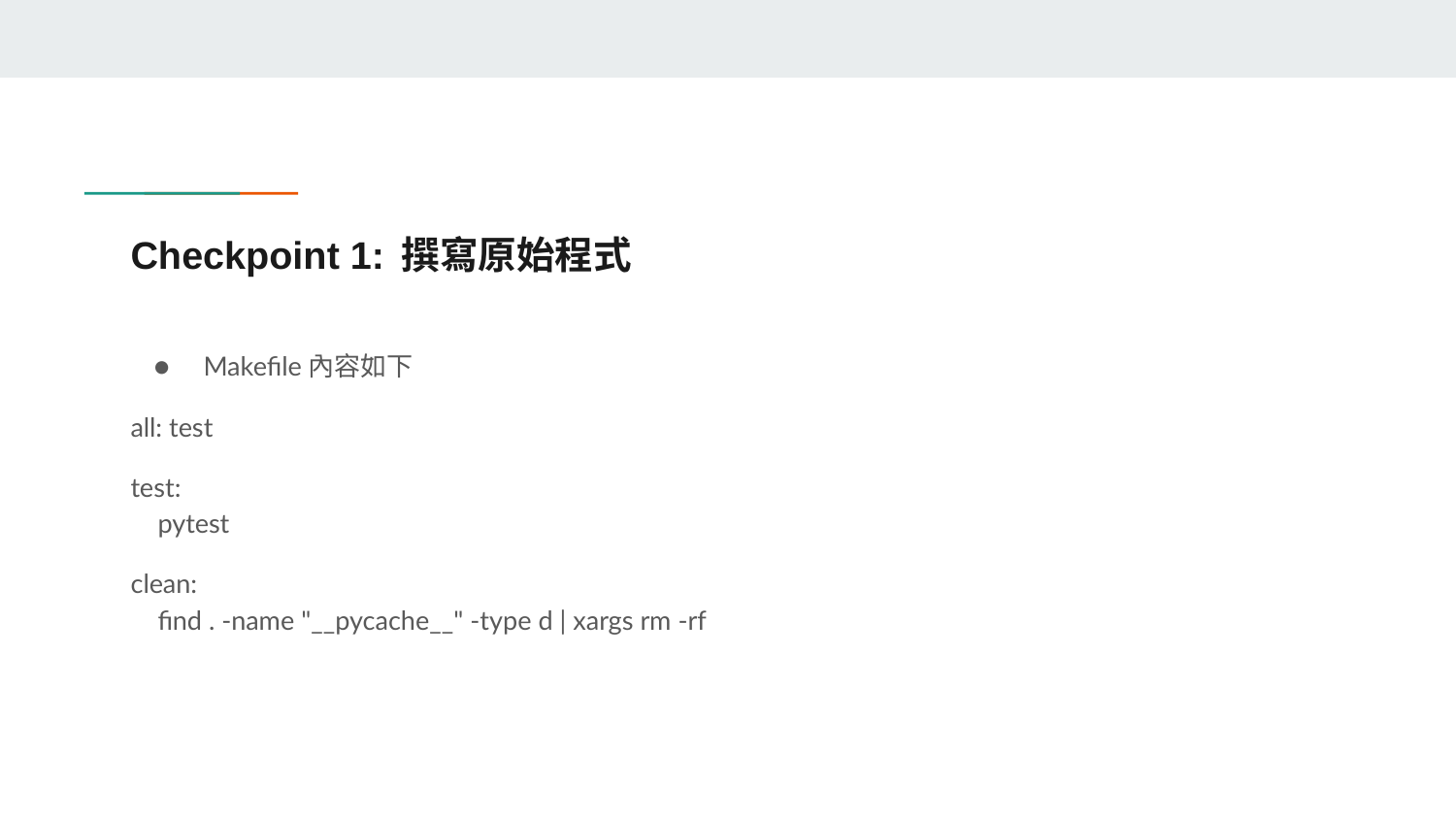

# Checkpoint 1: 撰寫原始程式
Makefile內容如下
all: test
test:
    pytest
clean:
    find . -name "__pycache__" -type d | xargs rm -rf